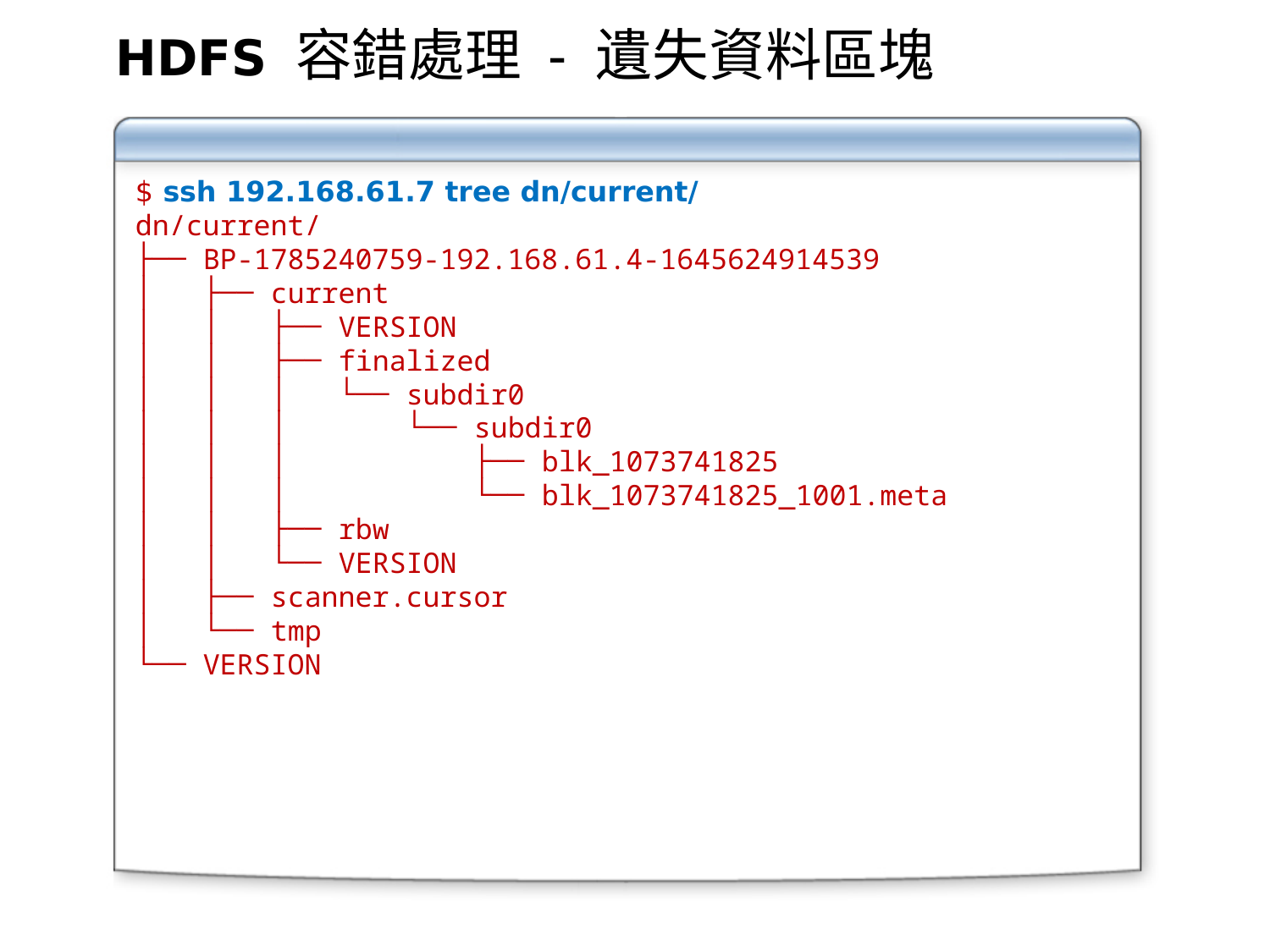

HDFS 容錯處理 - 遺失資料區塊
$ ssh 192.168.61.7 tree dn/current/
dn/current/
├── BP-1785240759-192.168.61.4-1645624914539
│   ├── current
│   │   ├── VERSION
│   │   ├── finalized
│   │   │   └── subdir0
│   │   │       └── subdir0
│   │   │           ├── blk_1073741825
│   │   │           └── blk_1073741825_1001.meta
│   │   ├── rbw
│   │   └── VERSION
│   ├── scanner.cursor
│   └── tmp
└── VERSION